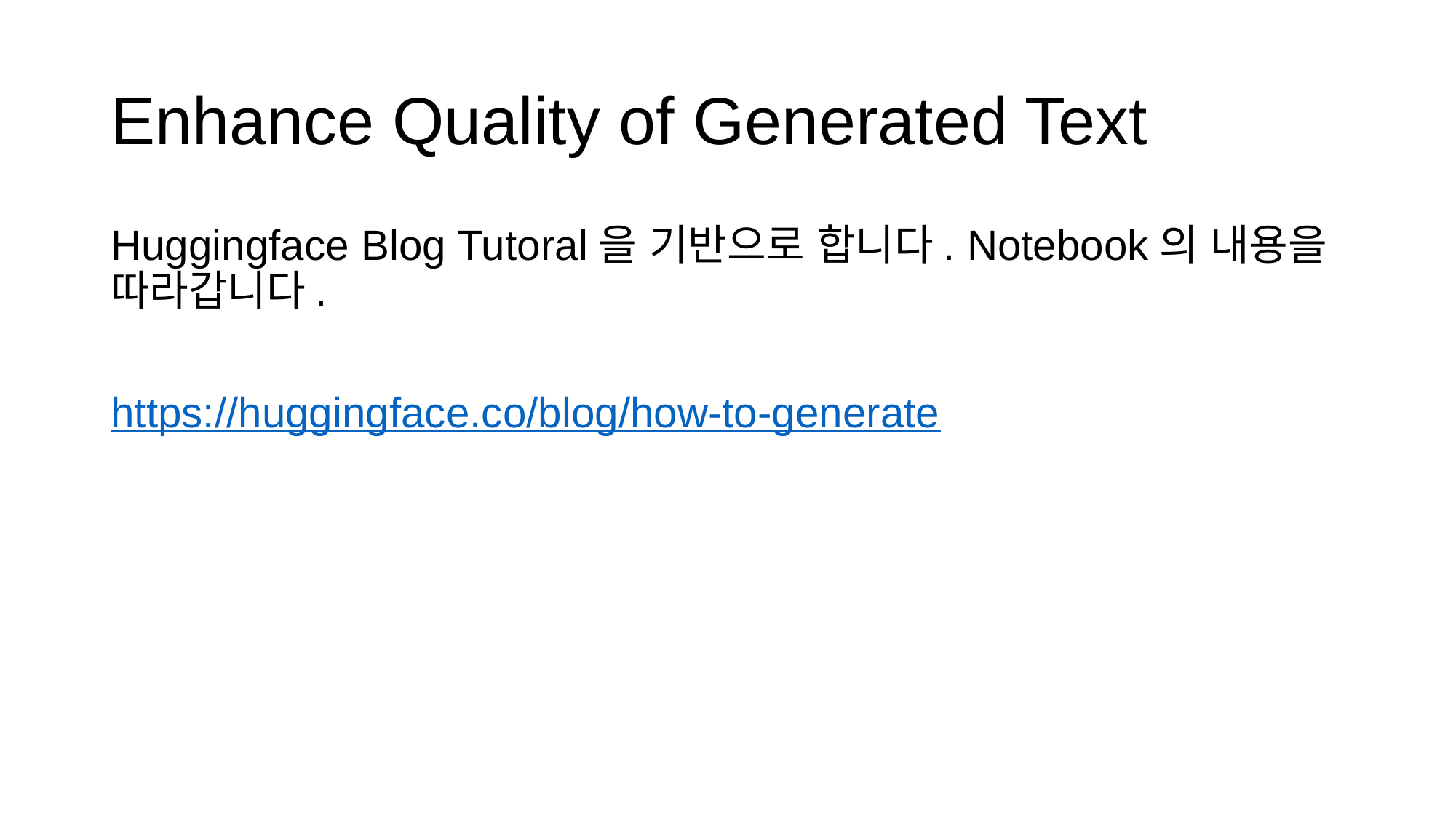

# Enhance Quality of Generated Text
Huggingface Blog Tutoral을 기반으로 합니다. Notebook의 내용을 따라갑니다.

https://huggingface.co/blog/how-to-generate